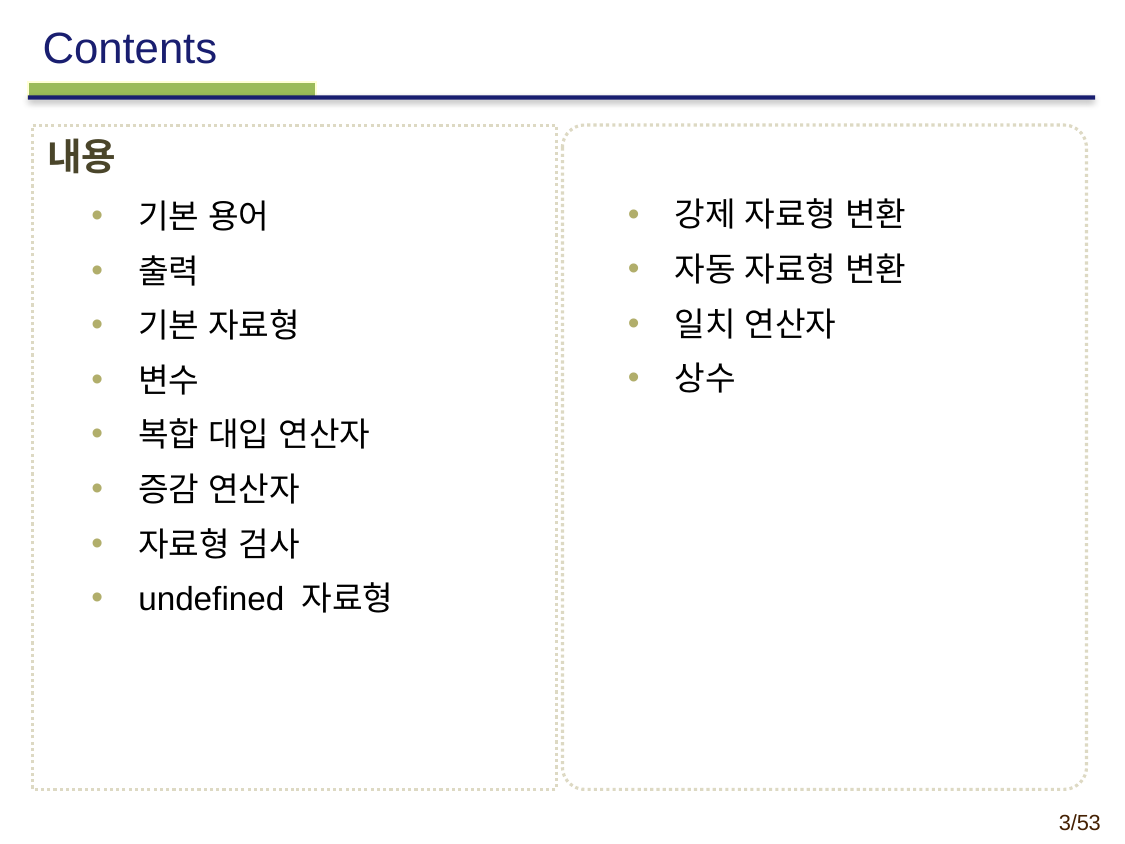

내용
기본 용어
출력
기본 자료형
변수
복합 대입 연산자
증감 연산자
자료형 검사
undefined 자료형

강제 자료형 변환
자동 자료형 변환
일치 연산자
상수